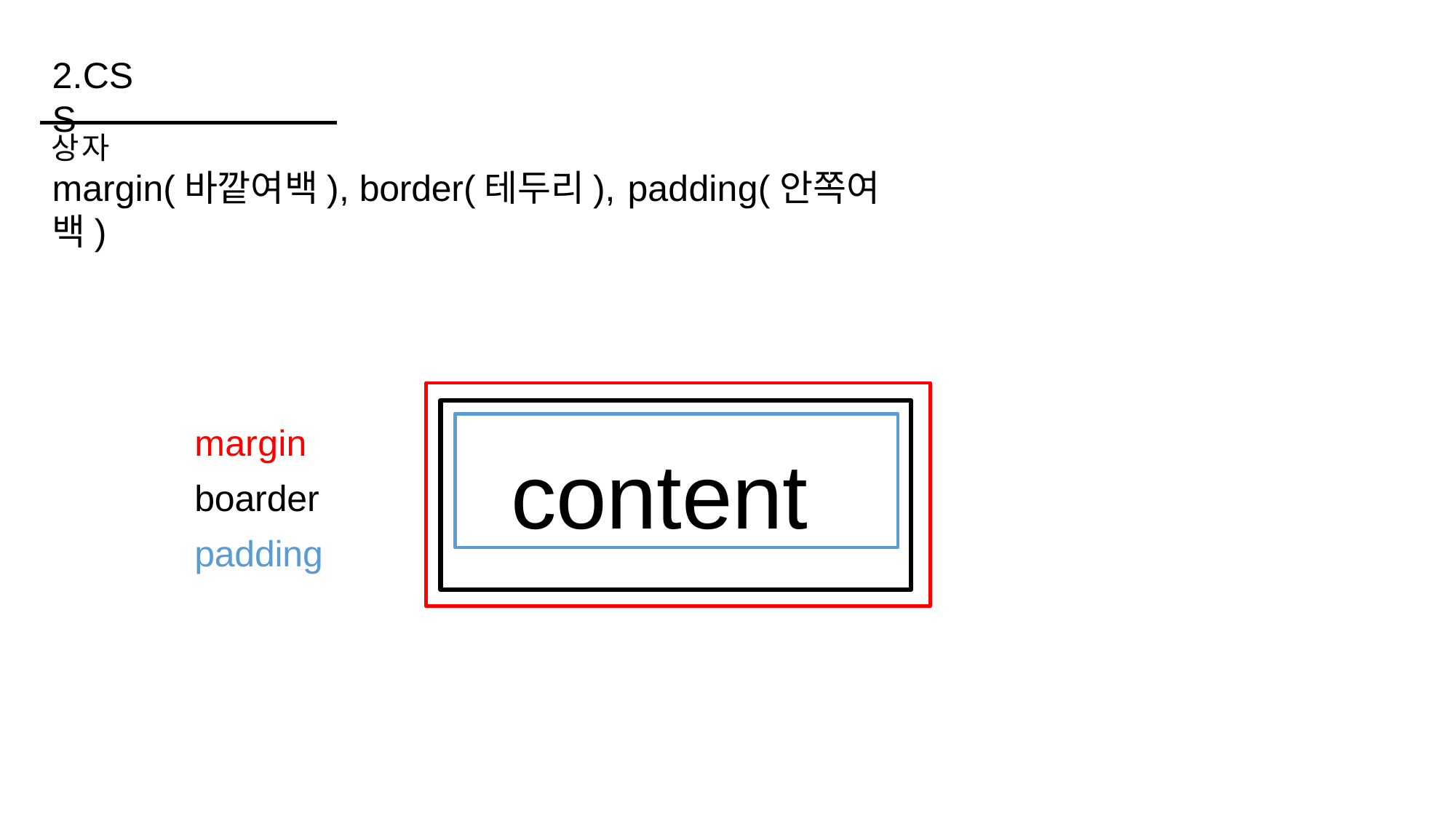

# 2.CSS

상자
margin(바깥여백), border(테두리), padding(안쪽여백)

margin  boarder  padding
content